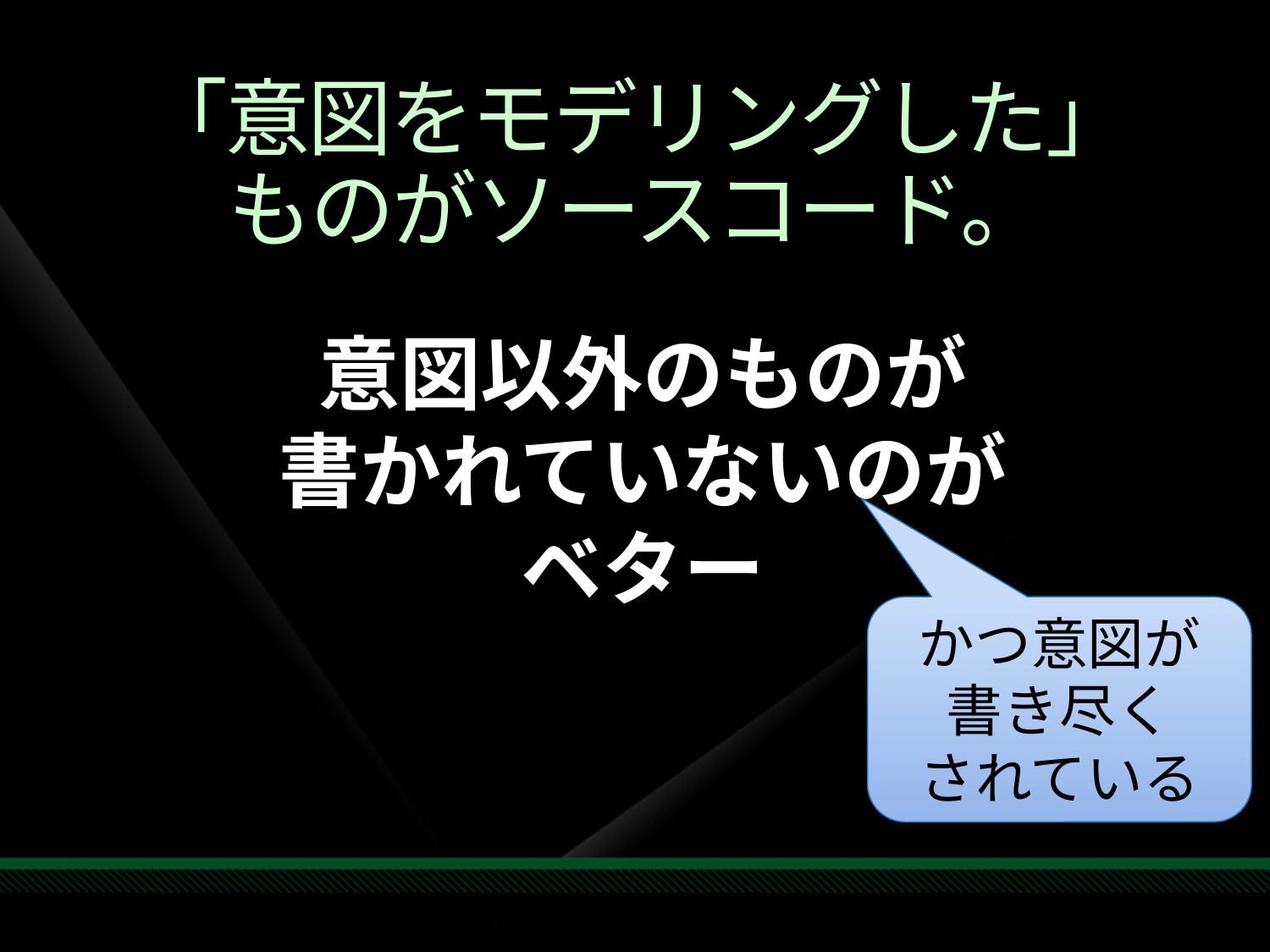

# 「意図をモデリングした」 ものがソースコード。
意図以外のものが
書かれていないのが
ベター
かつ意図が
書き尽く
されている